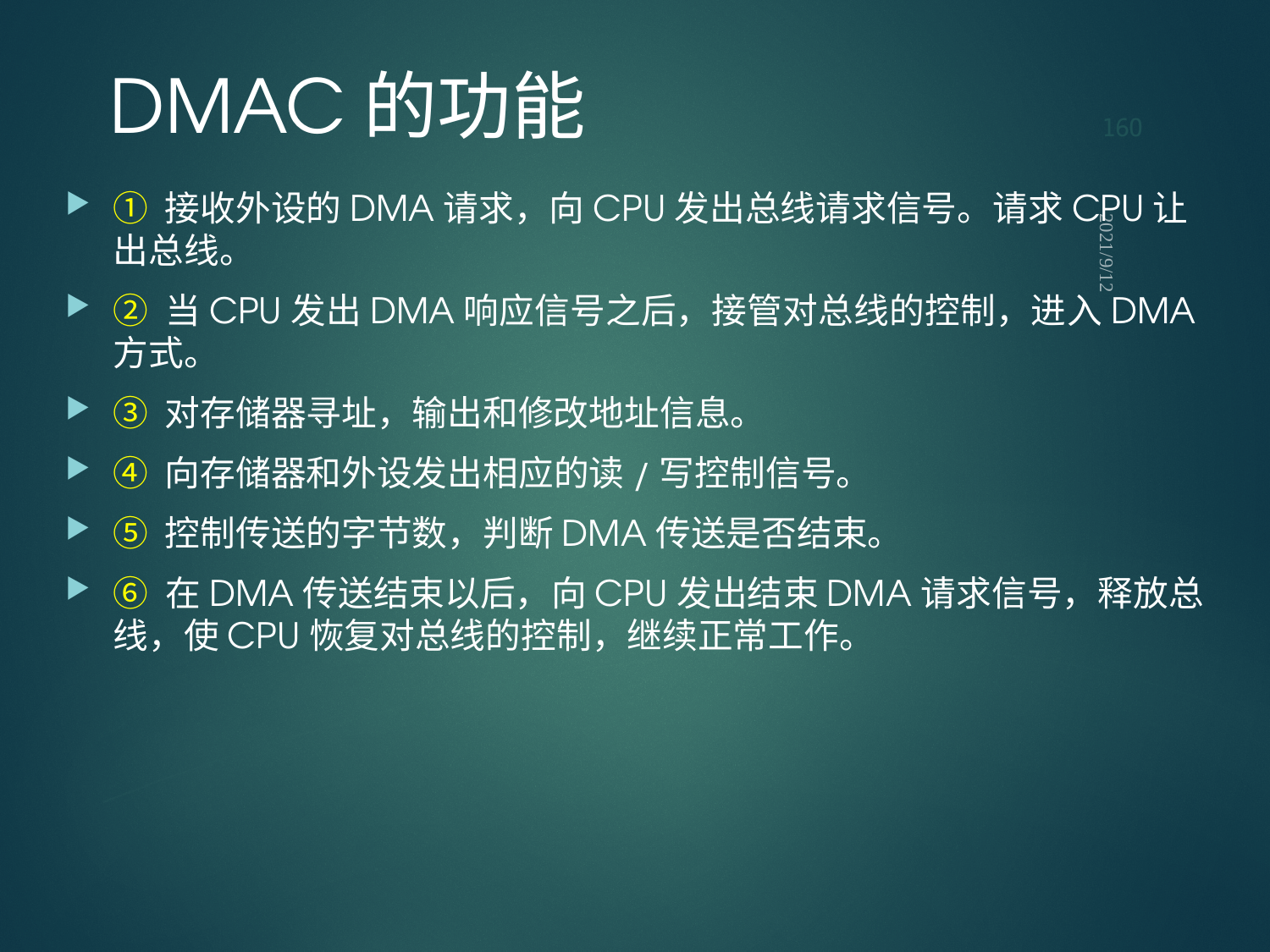

160
# DMAC的功能
① 接收外设的DMA请求，向CPU发出总线请求信号。请求CPU让出总线。
② 当CPU发出DMA响应信号之后，接管对总线的控制，进入DMA方式。
③ 对存储器寻址，输出和修改地址信息。
④ 向存储器和外设发出相应的读/写控制信号。
⑤ 控制传送的字节数，判断DMA传送是否结束。
⑥ 在DMA传送结束以后，向CPU发出结束DMA请求信号，释放总线，使CPU恢复对总线的控制，继续正常工作。
2021/9/12